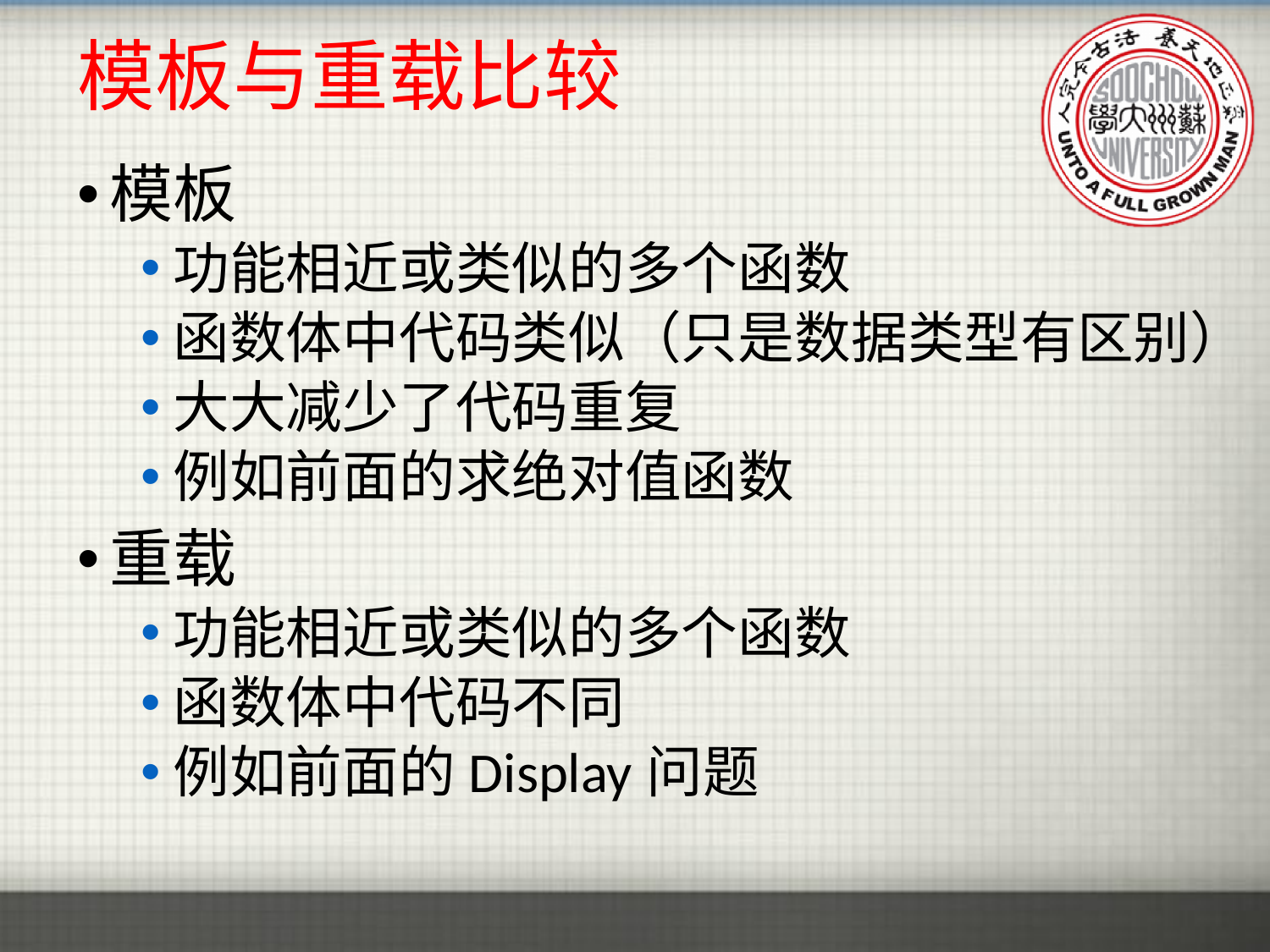

# 模板与重载比较
模板
功能相近或类似的多个函数
函数体中代码类似（只是数据类型有区别）
大大减少了代码重复
例如前面的求绝对值函数
重载
功能相近或类似的多个函数
函数体中代码不同
例如前面的Display问题